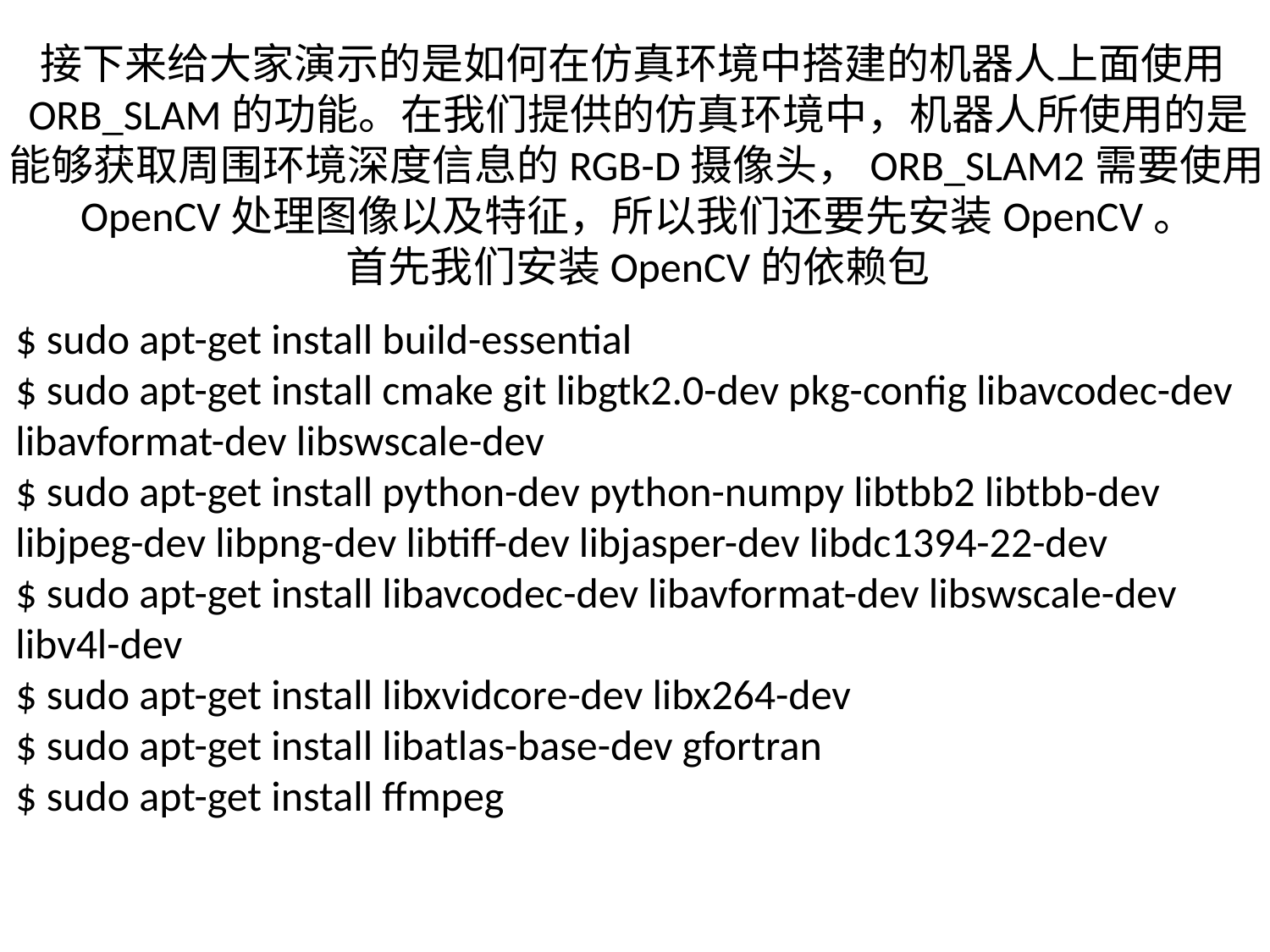

# 接下来给大家演示的是如何在仿真环境中搭建的机器人上面使用ORB_SLAM的功能。在我们提供的仿真环境中，机器人所使用的是能够获取周围环境深度信息的RGB-D摄像头，ORB_SLAM2需要使用OpenCV处理图像以及特征，所以我们还要先安装OpenCV。 首先我们安装OpenCV的依赖包
$ sudo apt-get install build-essential
$ sudo apt-get install cmake git libgtk2.0-dev pkg-config libavcodec-dev libavformat-dev libswscale-dev
$ sudo apt-get install python-dev python-numpy libtbb2 libtbb-dev libjpeg-dev libpng-dev libtiff-dev libjasper-dev libdc1394-22-dev
$ sudo apt-get install libavcodec-dev libavformat-dev libswscale-dev libv4l-dev
$ sudo apt-get install libxvidcore-dev libx264-dev
$ sudo apt-get install libatlas-base-dev gfortran
$ sudo apt-get install ffmpeg